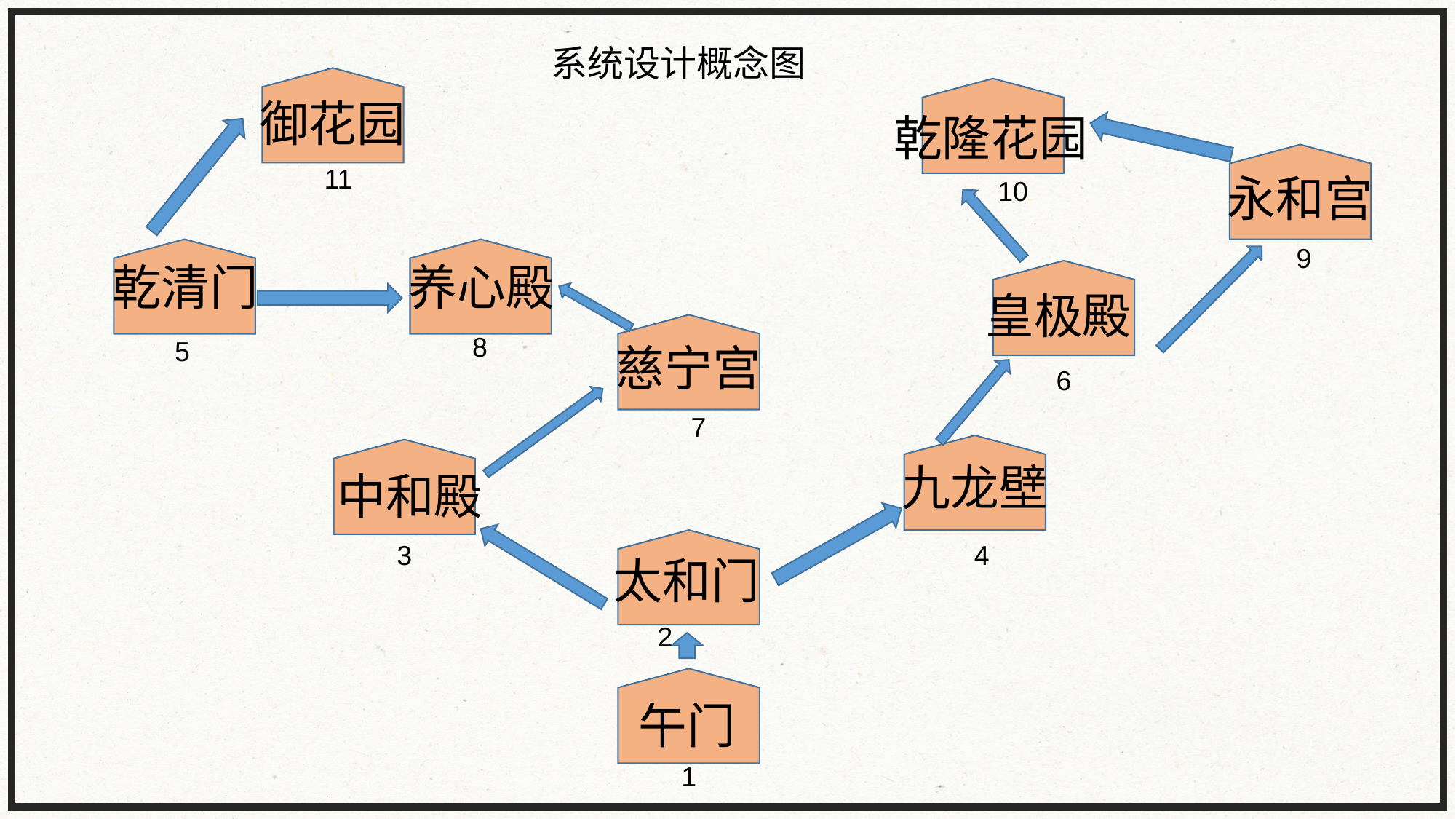

系统设计概念图

御花园
乾隆花园

11
永和宫
10

9

乾清门
养心殿

皇极殿

8
5
慈宁宫

6

7

九龙壁
中和殿

3
4
太和门
2

午门
1